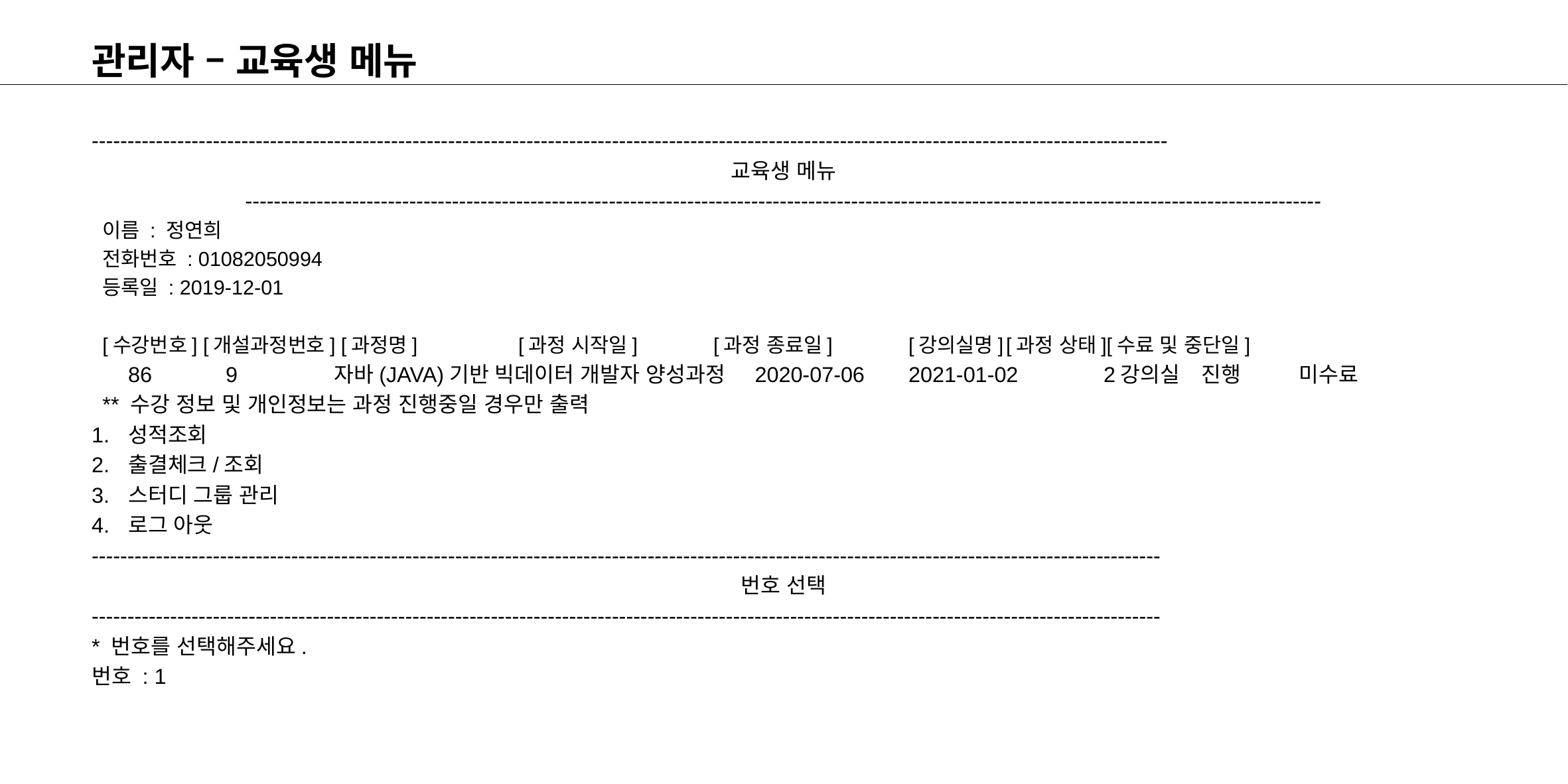

# 관리자 – 교육생 메뉴
-------------------------------------------------------------------------------------------------------------------------------------------------------
교육생 메뉴
-------------------------------------------------------------------------------------------------------------------------------------------------------
이름 : 정연희
전화번호 : 01082050994
등록일 : 2019-12-01

[수강번호] [개설과정번호] [과정명]				 				[과정 시작일]	[과정 종료일]	[강의실명]	[과정 상태][수료 및 중단일]
	86		9		 자바(JAVA)기반 빅데이터 개발자 양성과정    2020-07-06	2021-01-02	2강의실	진행		미수료
** 수강 정보 및 개인정보는 과정 진행중일 경우만 출력
성적조회
출결체크/조회
스터디 그룹 관리
로그 아웃
------------------------------------------------------------------------------------------------------------------------------------------------------
번호 선택
------------------------------------------------------------------------------------------------------------------------------------------------------
* 번호를 선택해주세요.
번호 : 1